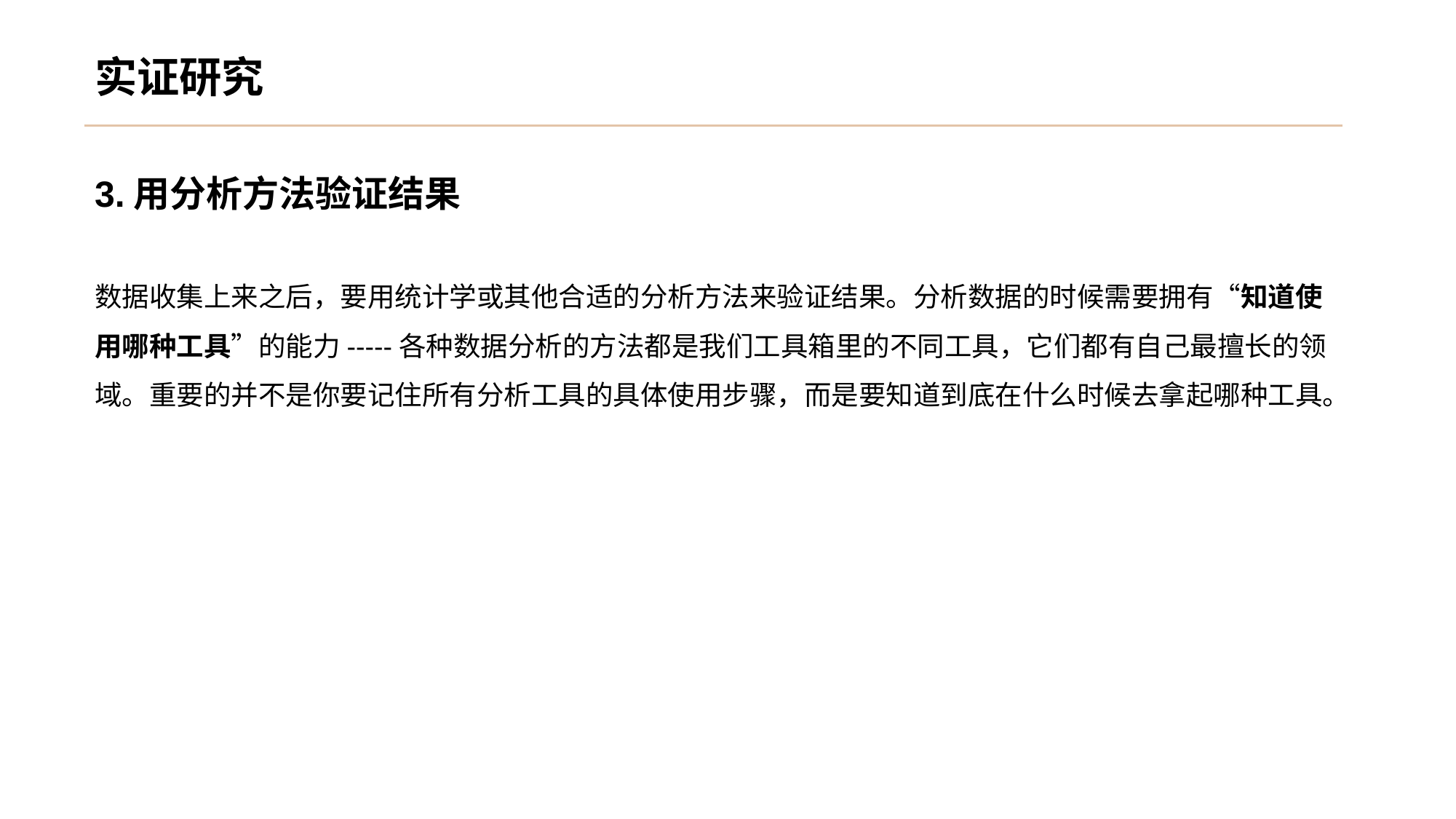

实证研究
3.用分析方法验证结果

数据收集上来之后，要用统计学或其他合适的分析方法来验证结果。分析数据的时候需要拥有“知道使用哪种工具”的能力-----各种数据分析的方法都是我们工具箱里的不同工具，它们都有自己最擅长的领域。重要的并不是你要记住所有分析工具的具体使用步骤，而是要知道到底在什么时候去拿起哪种工具。